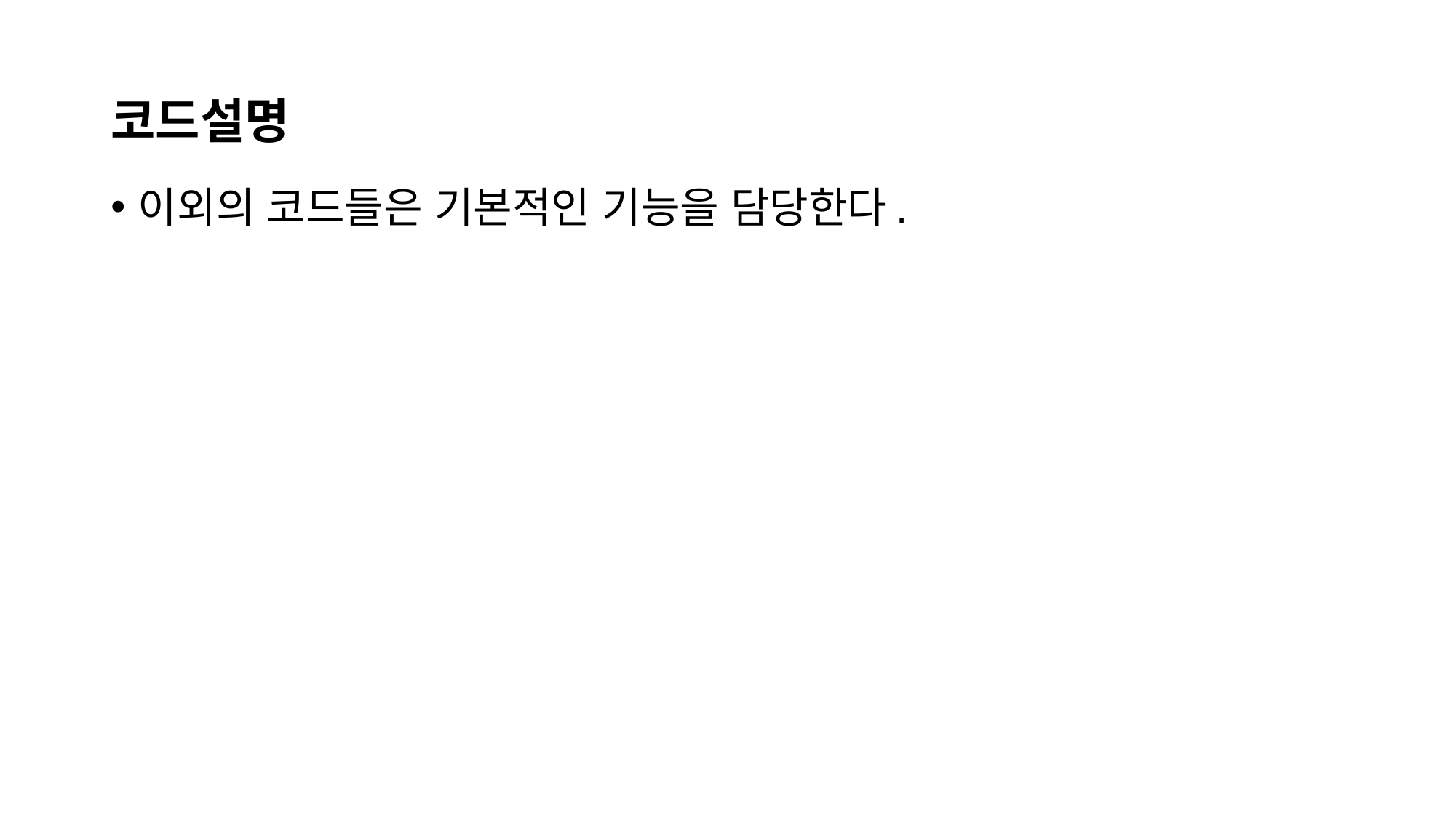

# 코드설명
이외의 코드들은 기본적인 기능을 담당한다.